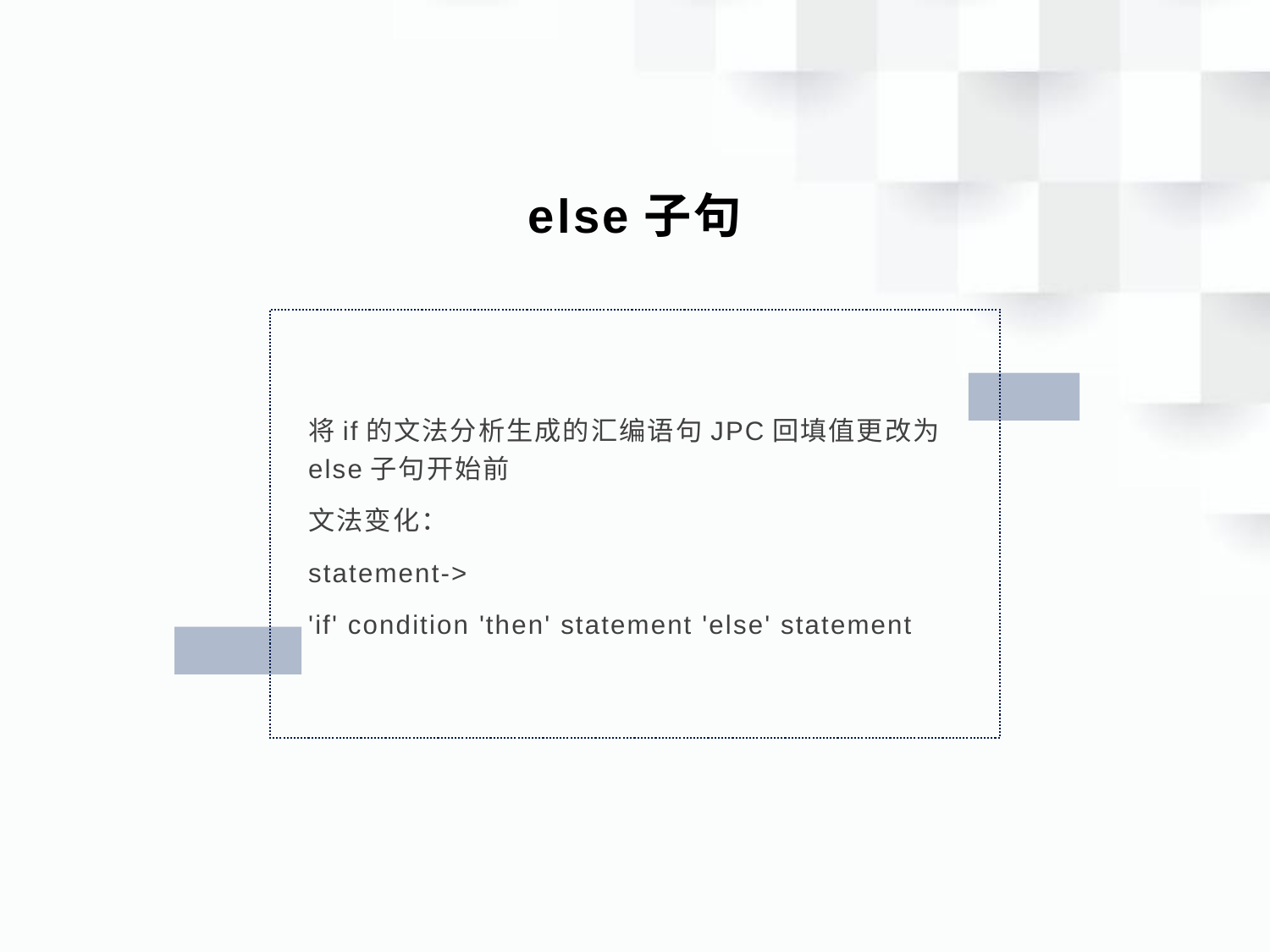

else子句

将if的文法分析生成的汇编语句JPC回填值更改为else子句开始前
文法变化：
statement->
'if' condition 'then' statement 'else' statement